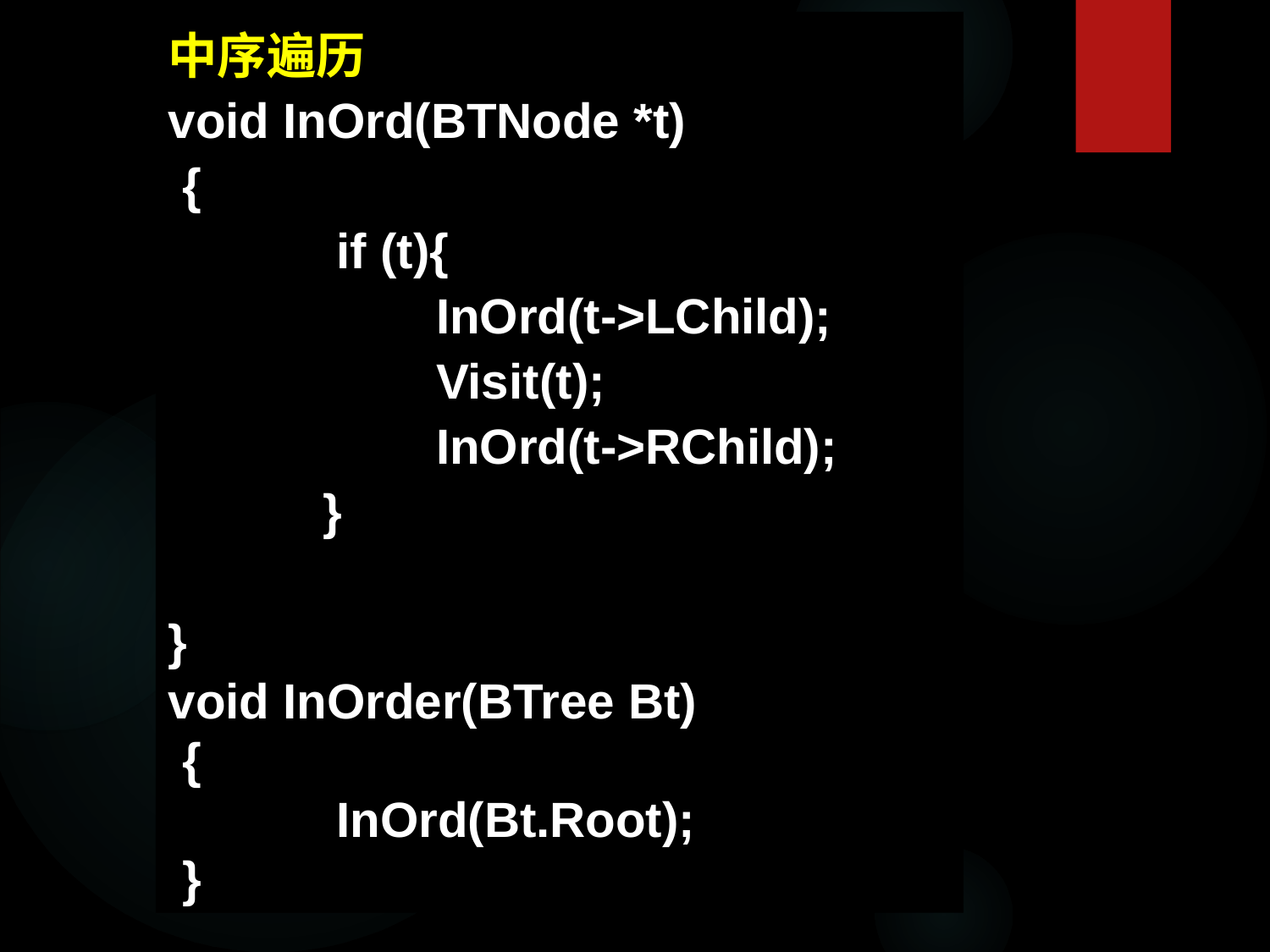

中序遍历
void InOrd(BTNode *t)
 {
	   if (t){
		 InOrd(t->LChild);
    	 	 Visit(t);
		 InOrd(t->RChild);
	  }

}
void InOrder(BTree Bt)
 {
	   InOrd(Bt.Root);
 }